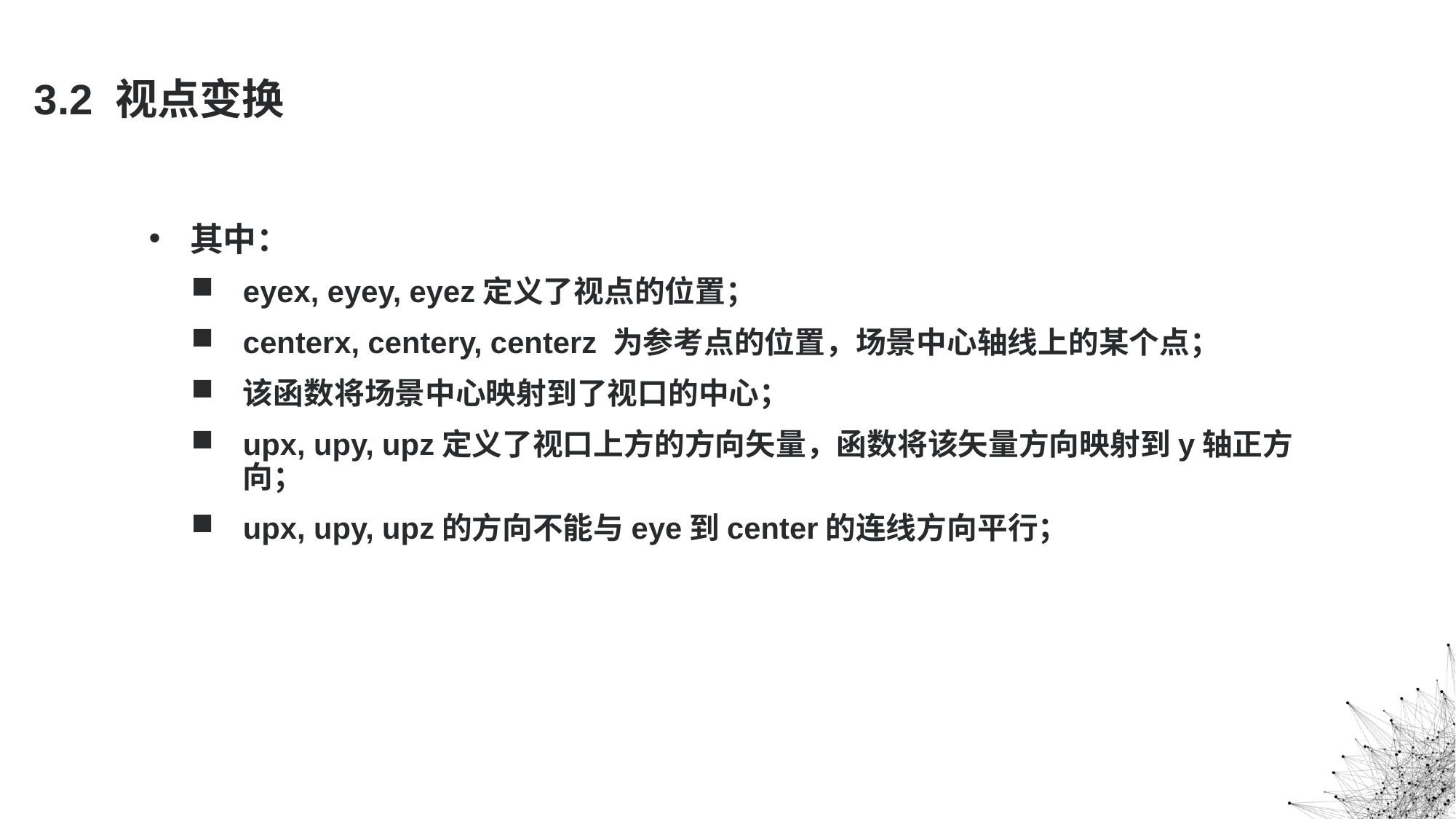

# 3.2 视点变换
其中：
eyex, eyey, eyez定义了视点的位置；
centerx, centery, centerz 为参考点的位置，场景中心轴线上的某个点；
该函数将场景中心映射到了视口的中心；
upx, upy, upz定义了视口上方的方向矢量，函数将该矢量方向映射到y轴正方向；
upx, upy, upz的方向不能与eye到center的连线方向平行；